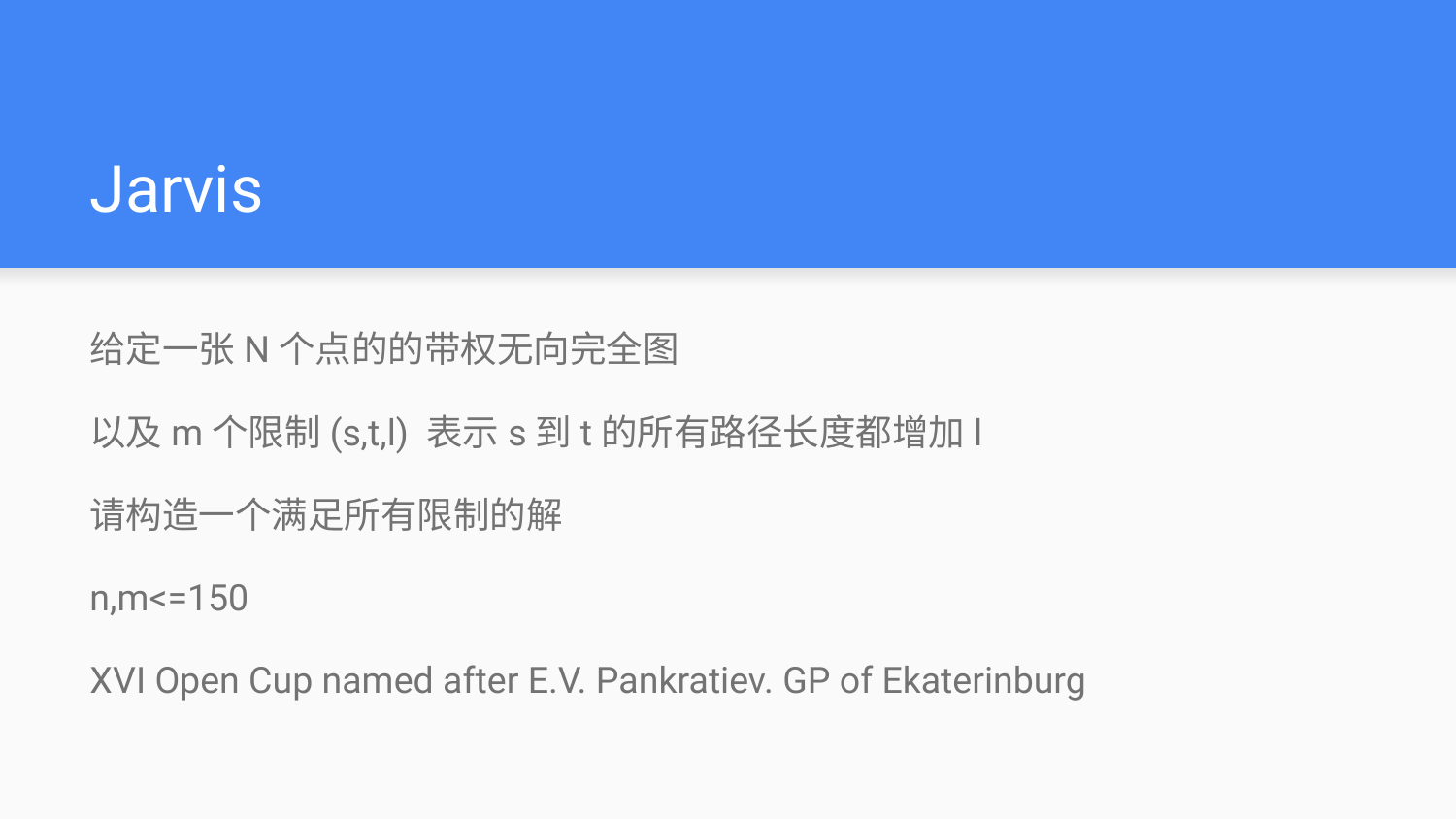

# Jarvis
给定一张N个点的的带权无向完全图
以及m个限制(s,t,l) 表示s到t的所有路径长度都增加l
请构造一个满足所有限制的解
n,m<=150
XVI Open Cup named after E.V. Pankratiev. GP of Ekaterinburg